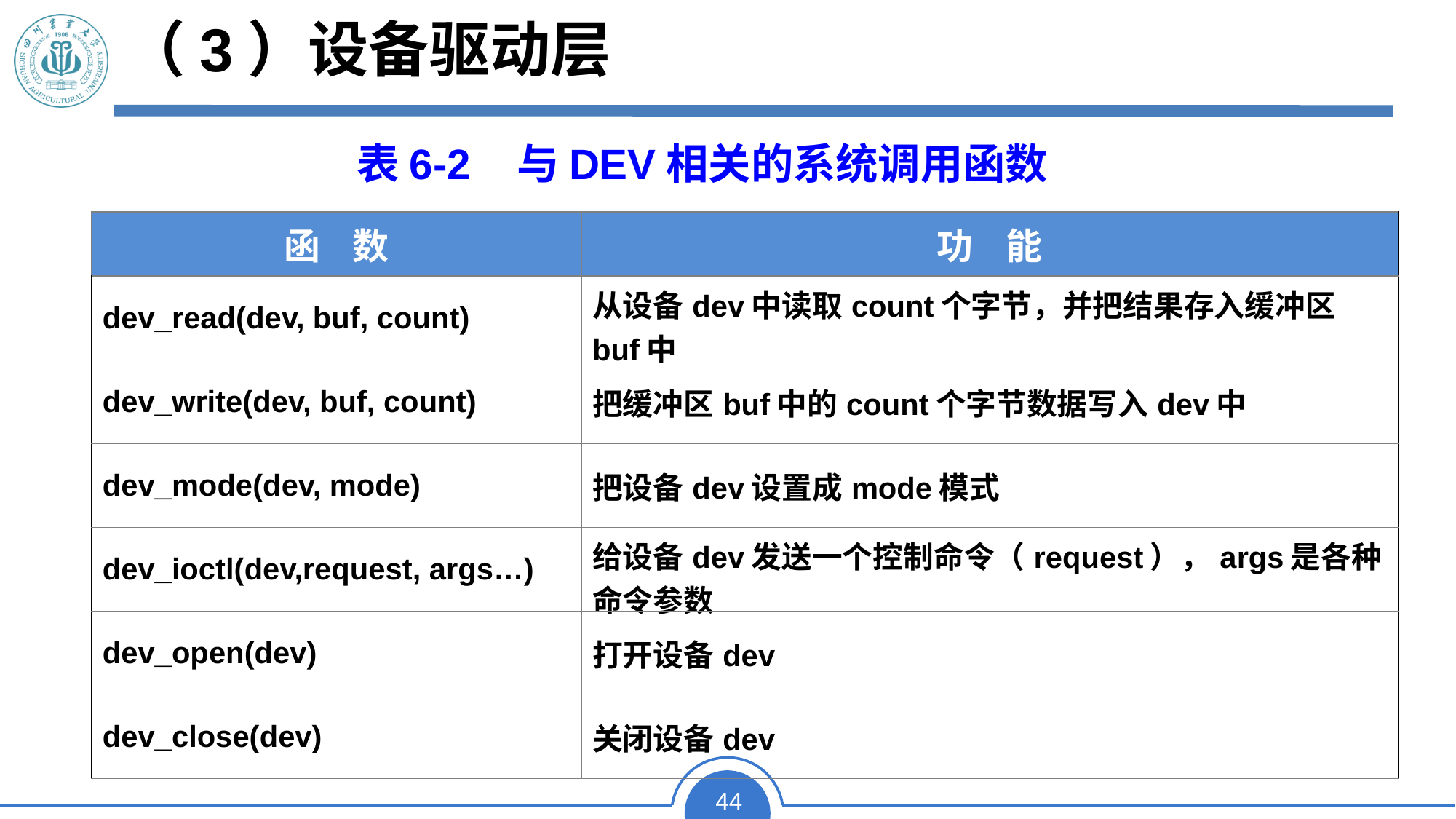

# （3）设备驱动层
表6-2   与DEV相关的系统调用函数
| 函 数 | 功 能 |
| --- | --- |
| dev\_read(dev, buf, count) | 从设备dev中读取count个字节，并把结果存入缓冲区buf中 |
| dev\_write(dev, buf, count) | 把缓冲区buf中的count个字节数据写入dev中 |
| dev\_mode(dev, mode) | 把设备dev设置成mode模式 |
| dev\_ioctl(dev,request, args…) | 给设备dev发送一个控制命令（request），args是各种命令参数 |
| dev\_open(dev) | 打开设备dev |
| dev\_close(dev) | 关闭设备dev |